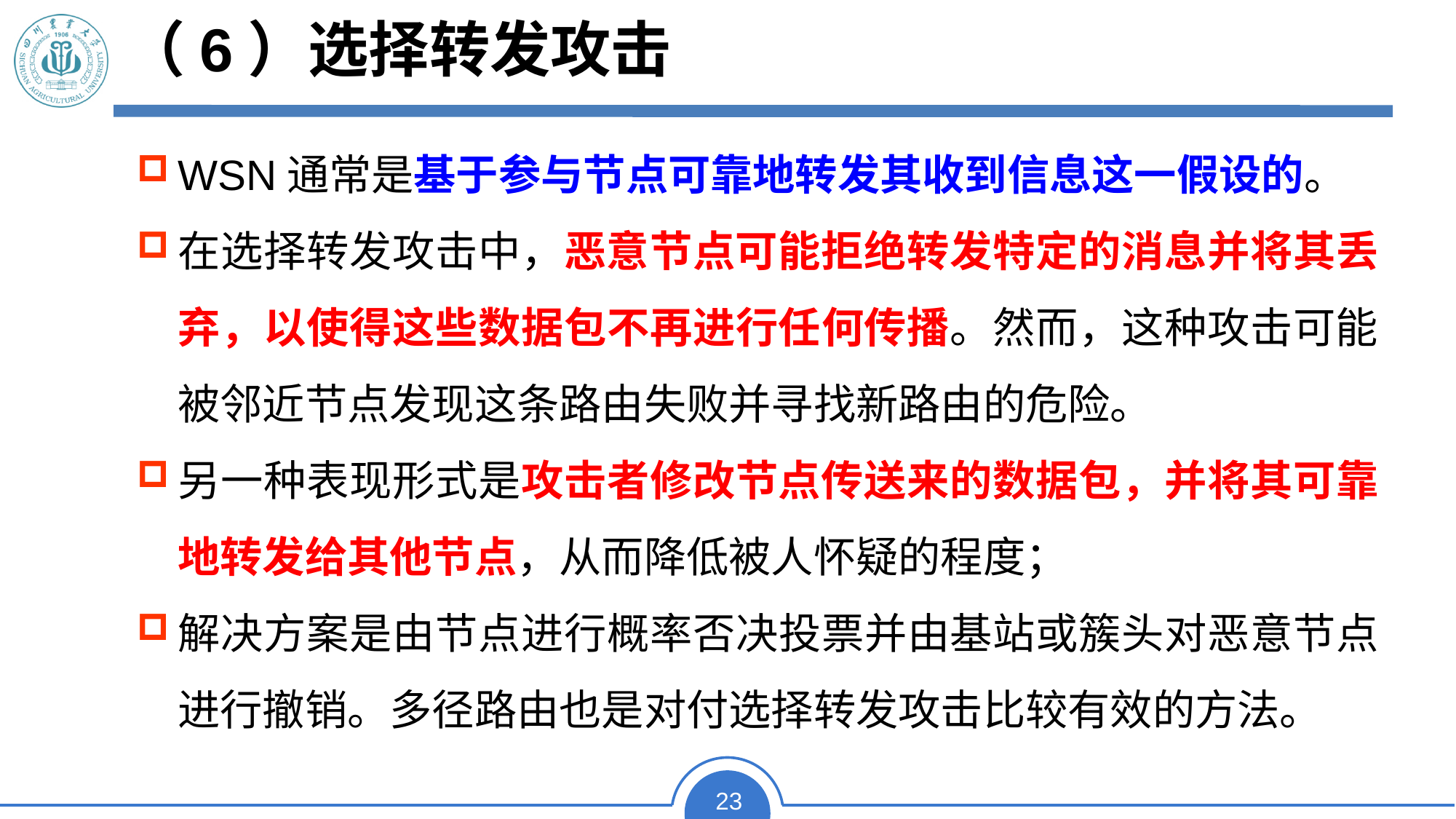

# （6）选择转发攻击
WSN通常是基于参与节点可靠地转发其收到信息这一假设的。
在选择转发攻击中，恶意节点可能拒绝转发特定的消息并将其丢弃，以使得这些数据包不再进行任何传播。然而，这种攻击可能被邻近节点发现这条路由失败并寻找新路由的危险。
另一种表现形式是攻击者修改节点传送来的数据包，并将其可靠地转发给其他节点，从而降低被人怀疑的程度；
解决方案是由节点进行概率否决投票并由基站或簇头对恶意节点进行撤销。多径路由也是对付选择转发攻击比较有效的方法。